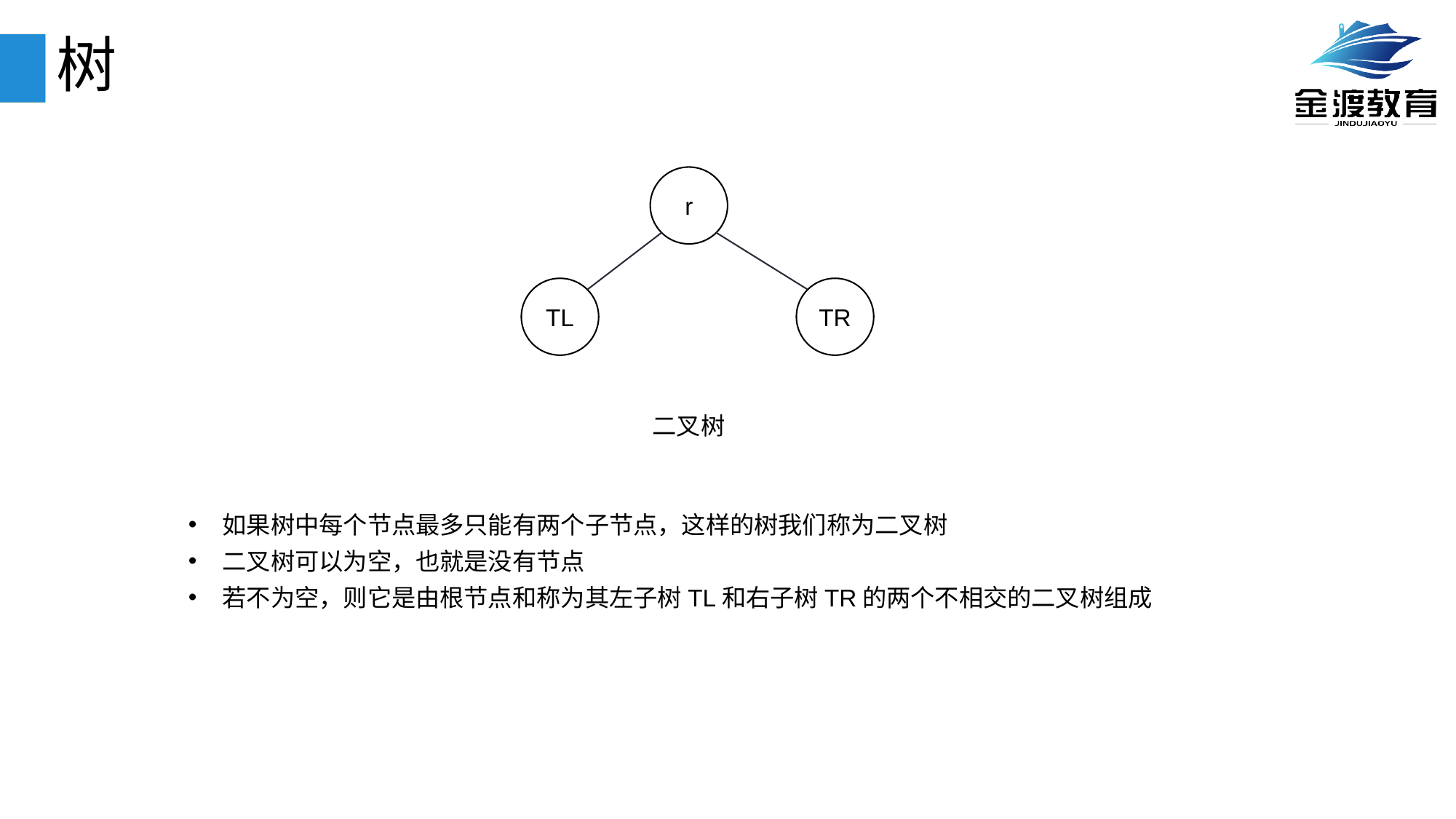

# 树
r
TR
TL
二叉树
如果树中每个节点最多只能有两个子节点，这样的树我们称为二叉树
二叉树可以为空，也就是没有节点
若不为空，则它是由根节点和称为其左子树TL和右子树TR的两个不相交的二叉树组成